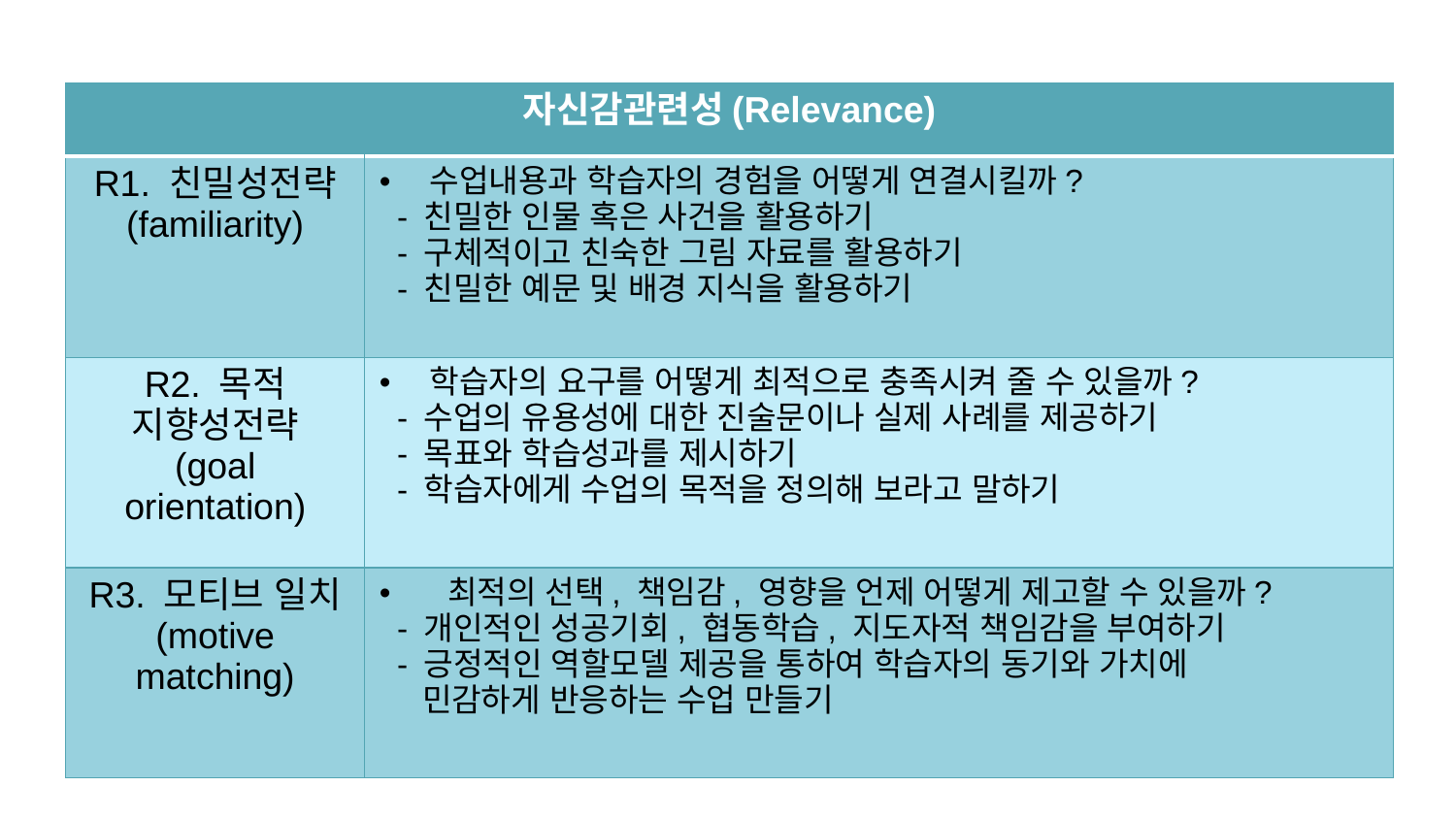

| 자신감관련성(Relevance) |  |
| --- | --- |
| R1. 친밀성전략 (familiarity) | 수업내용과 학습자의 경험을 어떻게 연결시킬까? - 친밀한 인물 혹은 사건을 활용하기 - 구체적이고 친숙한 그림 자료를 활용하기 - 친밀한 예문 및 배경 지식을 활용하기 |
| R2. 목적 지향성전략 (goal orientation) | 학습자의 요구를 어떻게 최적으로 충족시켜 줄 수 있을까? - 수업의 유용성에 대한 진술문이나 실제 사례를 제공하기 - 목표와 학습성과를 제시하기 - 학습자에게 수업의 목적을 정의해 보라고 말하기 |
| R3. 모티브 일치 (motive matching) | 최적의 선택, 책임감, 영향을 언제 어떻게 제고할 수 있을까? - 개인적인 성공기회, 협동학습, 지도자적 책임감을 부여하기 - 긍정적인 역할모델 제공을 통하여 학습자의 동기와 가치에 민감하게 반응하는 수업 만들기 |